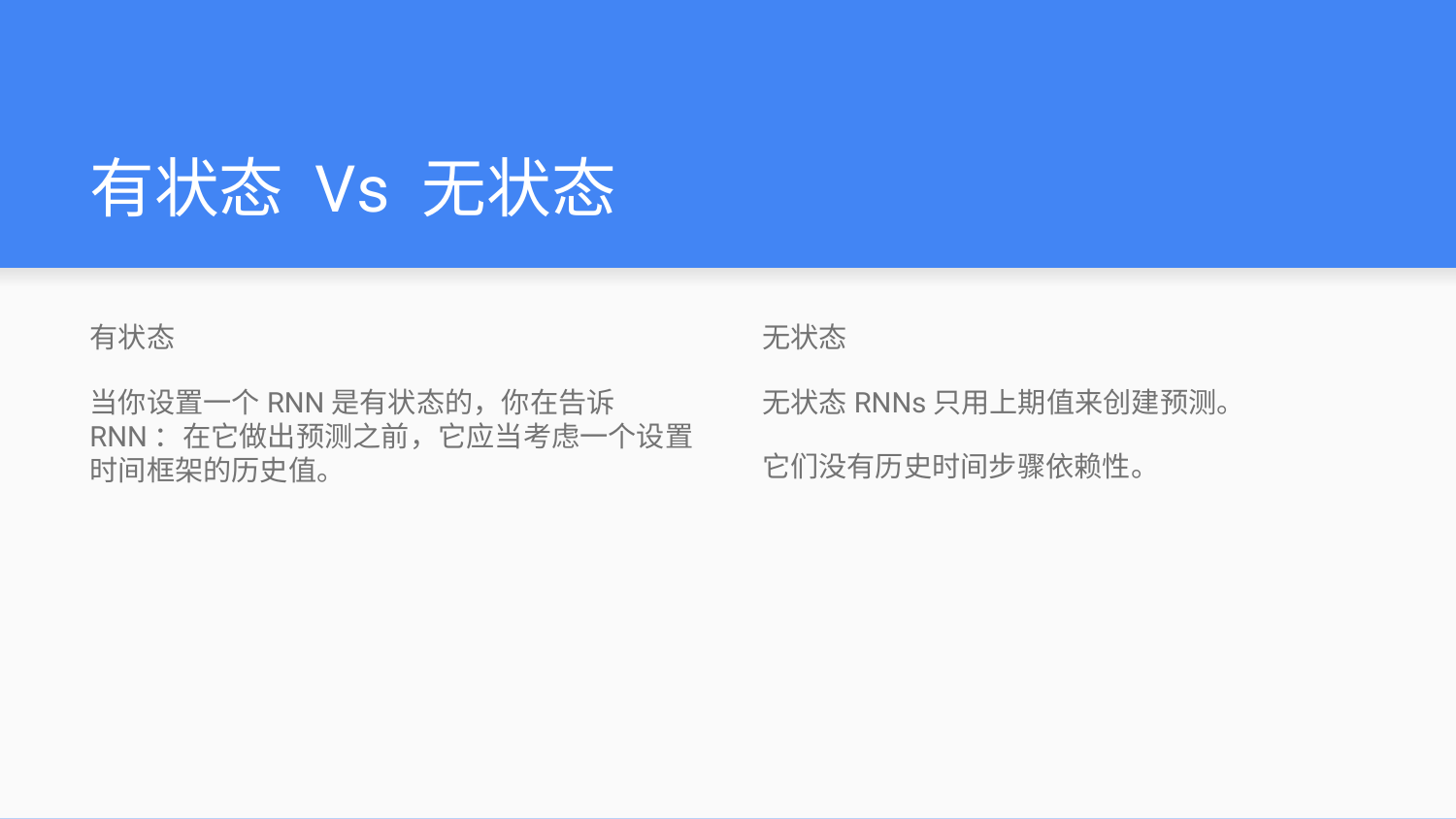

# 有状态 Vs 无状态
有状态
当你设置一个RNN是有状态的，你在告诉RNN：在它做出预测之前，它应当考虑一个设置时间框架的历史值。
无状态
无状态RNNs只用上期值来创建预测。
它们没有历史时间步骤依赖性。